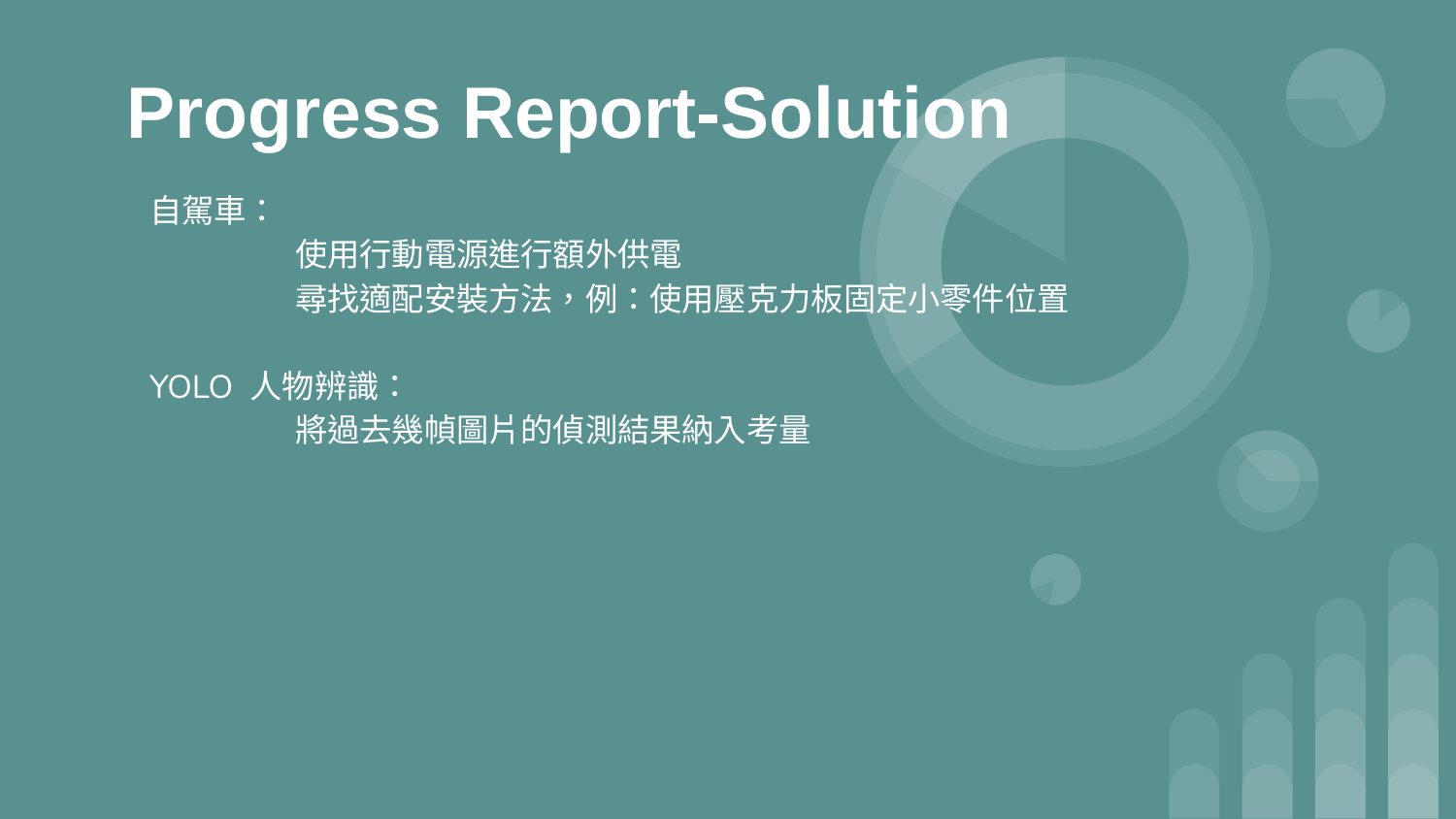

# Progress Report-Solution
自駕車：
	使用行動電源進行額外供電
	尋找適配安裝方法，例：使用壓克力板固定小零件位置

YOLO 人物辨識：
	將過去幾幀圖片的偵測結果納入考量